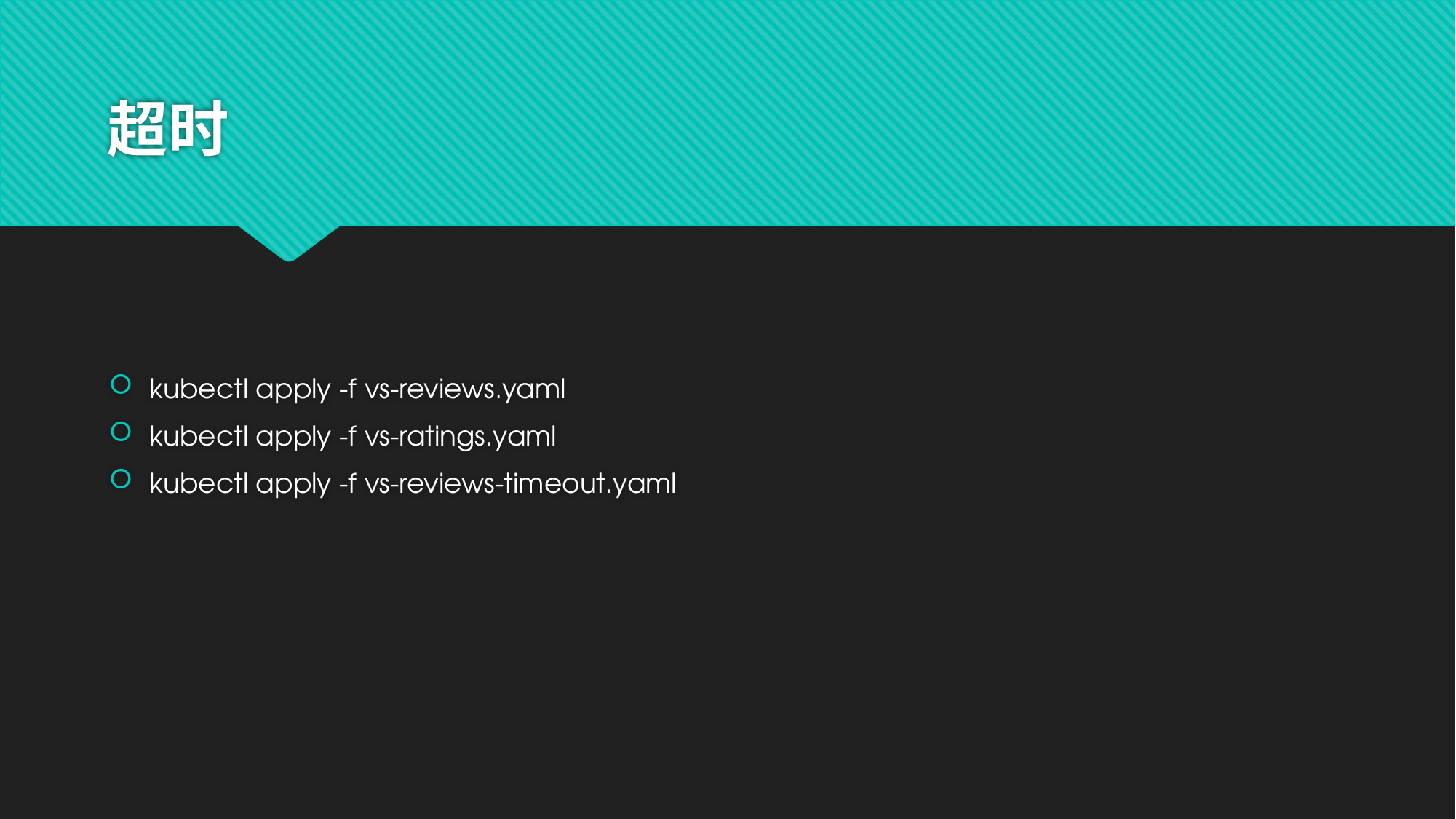

# 超时
kubectl apply -f vs-reviews.yaml
kubectl apply -f vs-ratings.yaml
kubectl apply -f vs-reviews-timeout.yaml